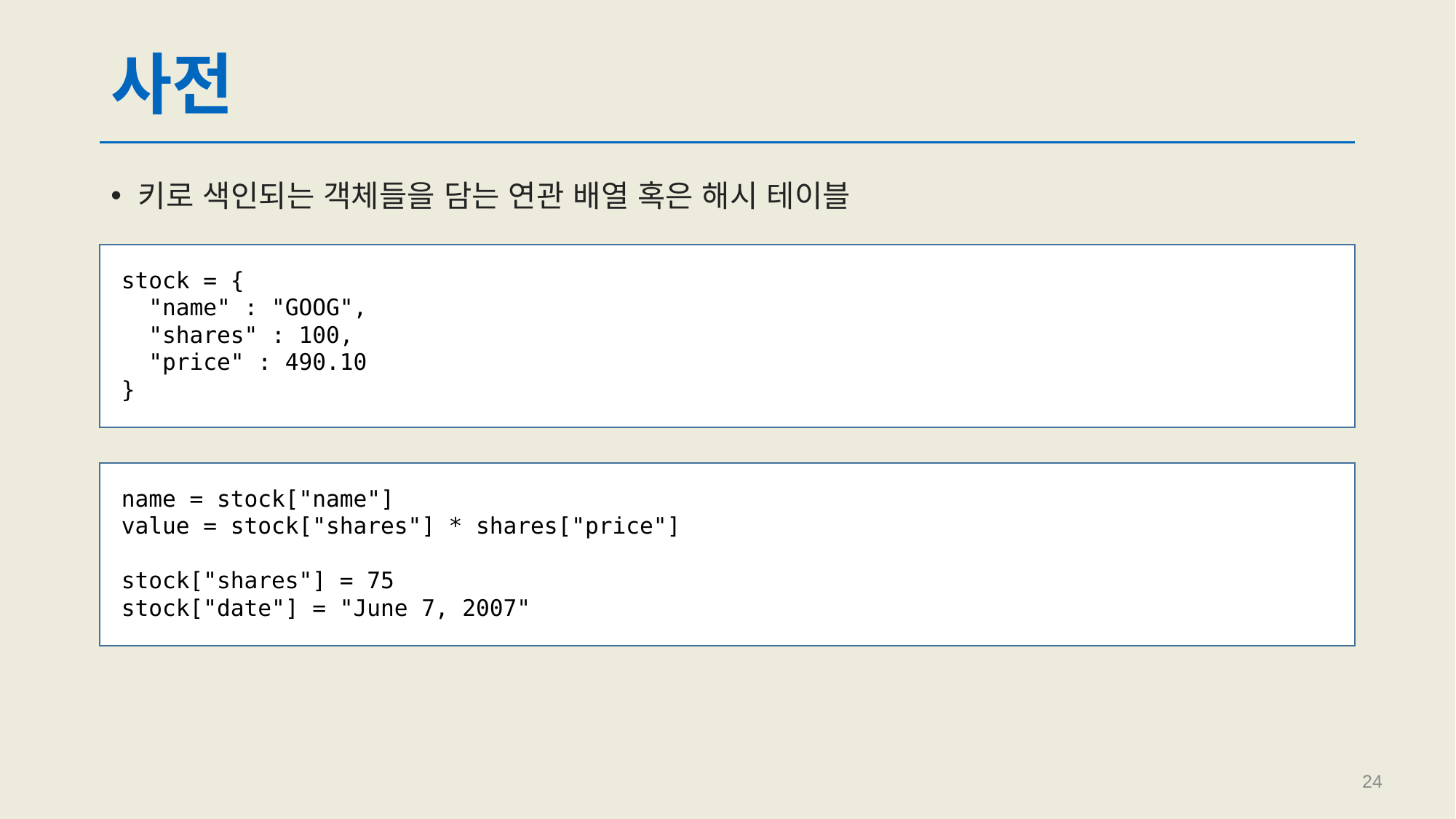

# 사전
키로 색인되는 객체들을 담는 연관 배열 혹은 해시 테이블
stock = {
  "name" : "GOOG",
  "shares" : 100,
  "price" : 490.10
}
name = stock["name"]
value = stock["shares"] * shares["price"]

stock["shares"] = 75
stock["date"] = "June 7, 2007"
24